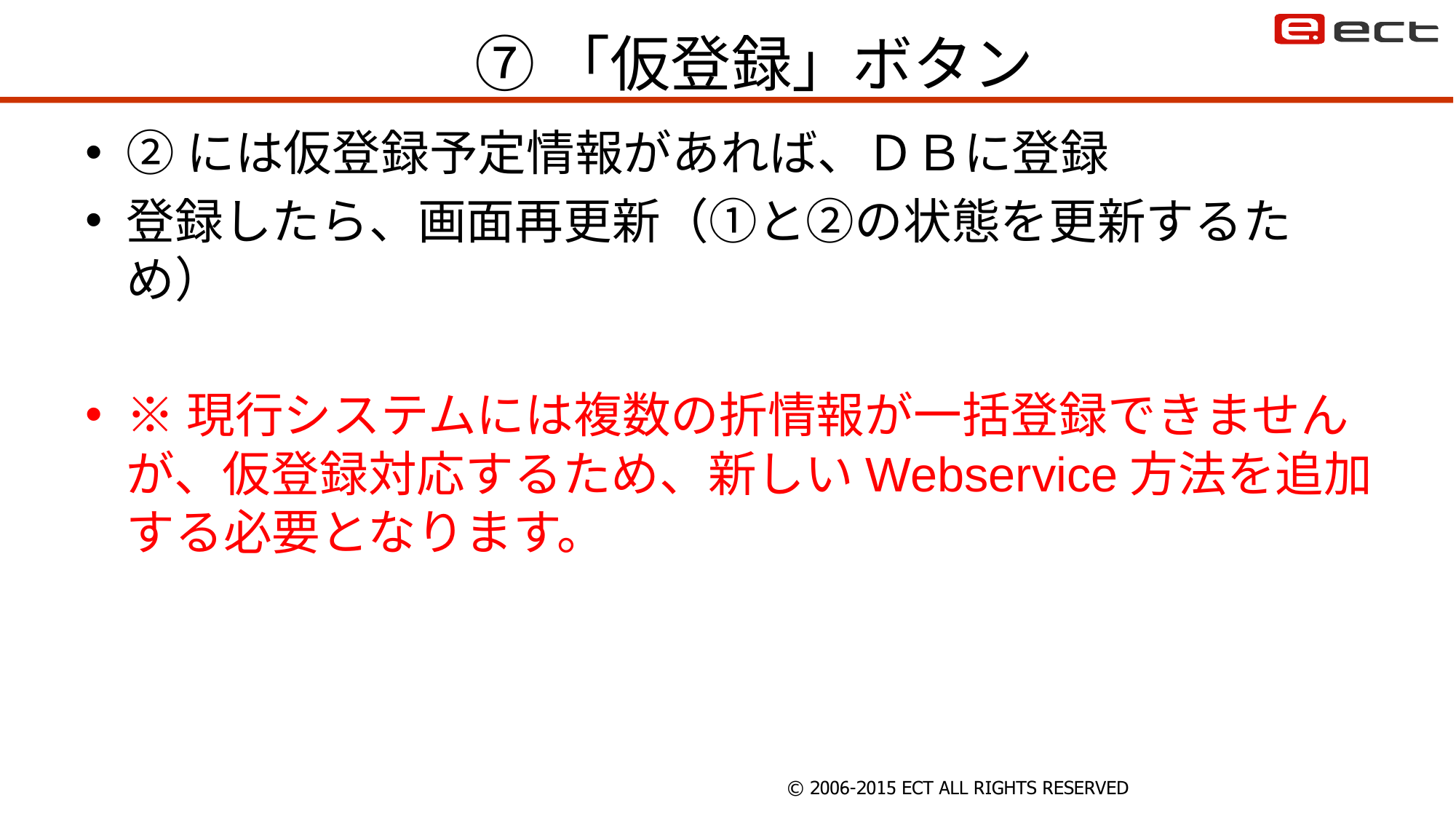

# ⑦「仮登録」ボタン
②には仮登録予定情報があれば、ＤＢに登録
登録したら、画面再更新（①と②の状態を更新するため）

※現行システムには複数の折情報が一括登録できませんが、仮登録対応するため、新しいWebservice方法を追加する必要となります。